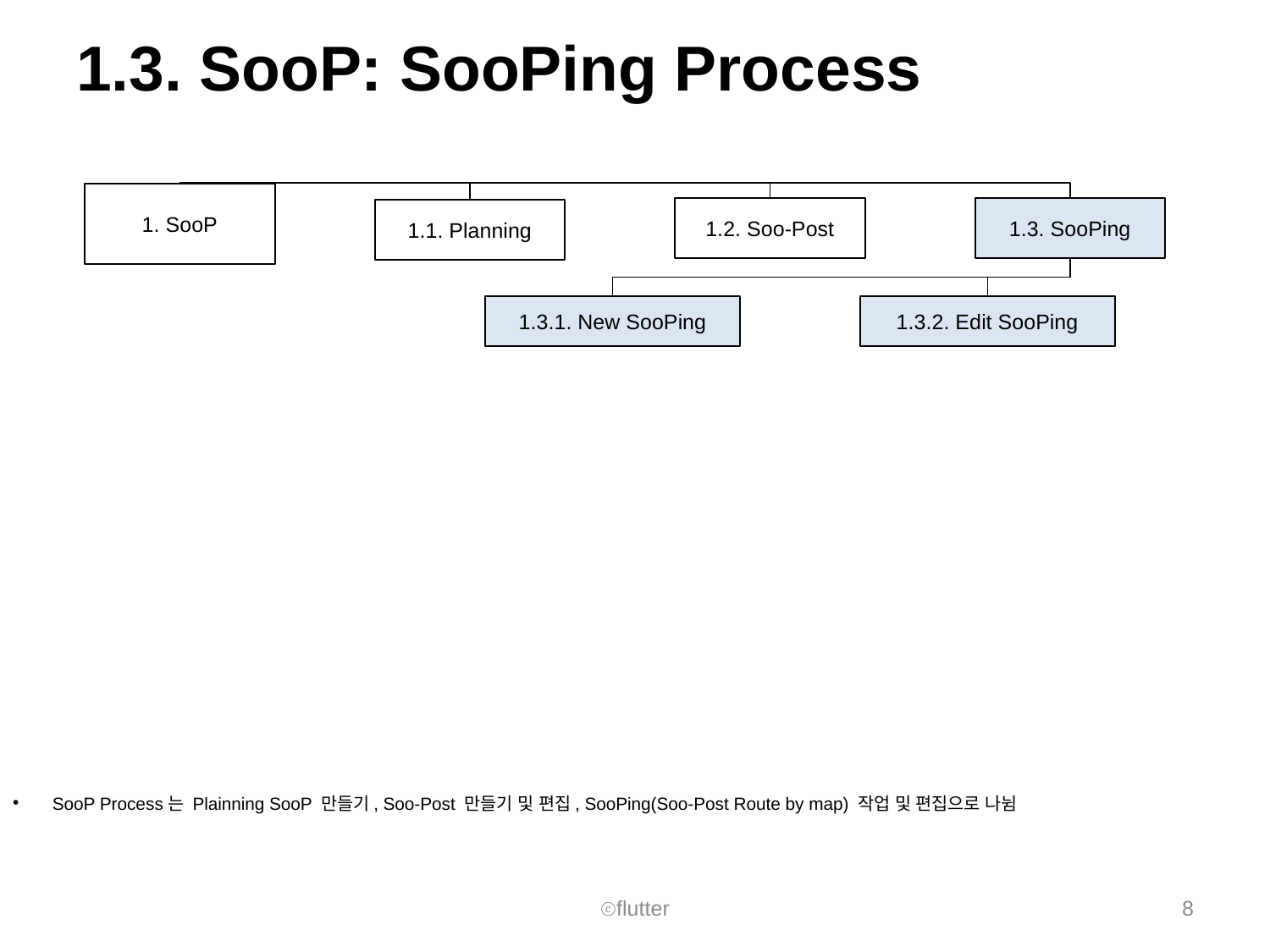

# 1.3. SooP: SooPing Process
1. SooP
1.3. SooPing
1.2. Soo-Post
1.1. Planning
1.3.1. New SooPing
1.3.2. Edit SooPing
SooP Process는 Plainning SooP 만들기, Soo-Post 만들기 및 편집, SooPing(Soo-Post Route by map) 작업 및 편집으로 나뉨
ⓒflutter
8